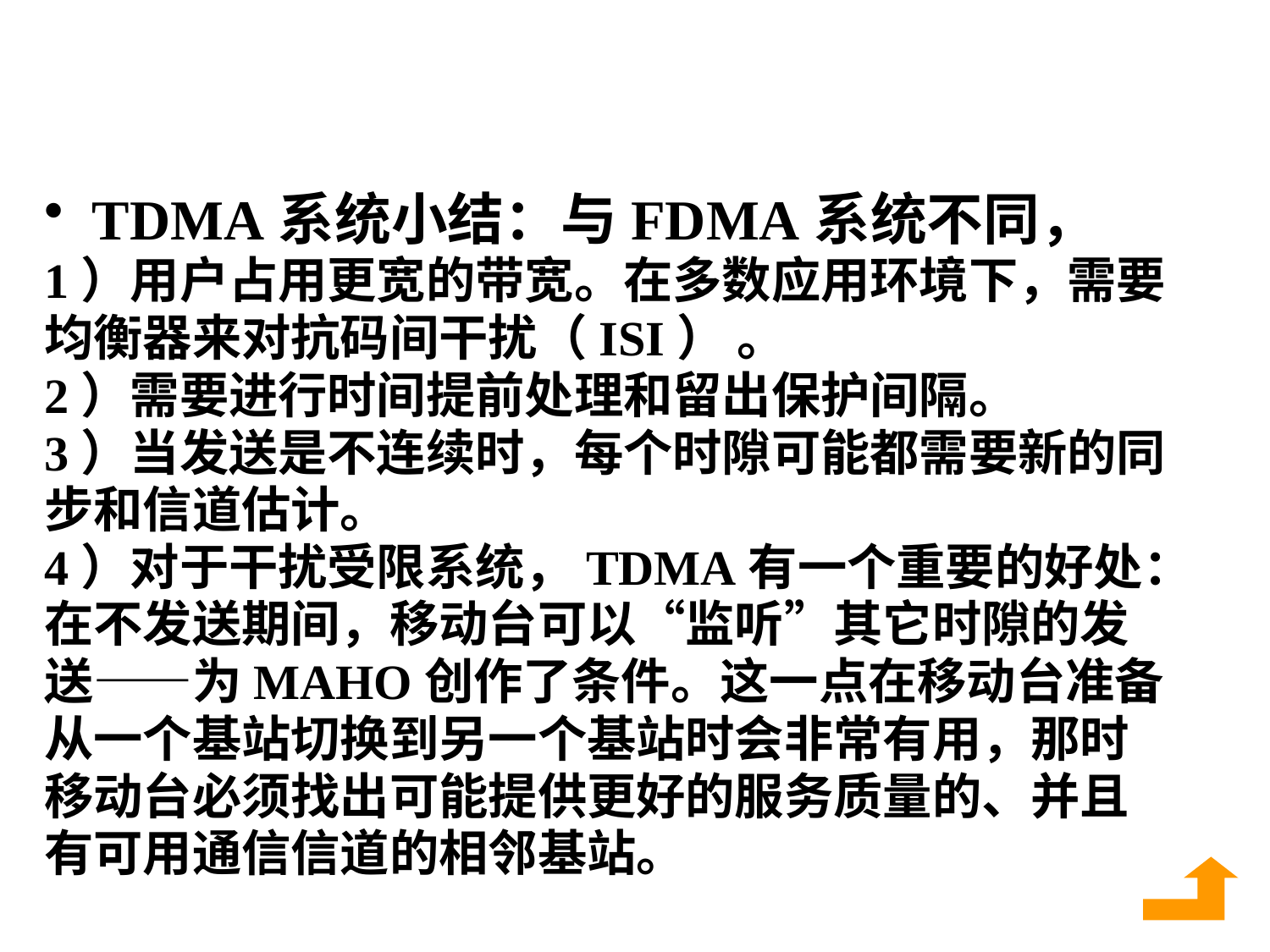

#
TDMA系统小结：与FDMA系统不同，
1）用户占用更宽的带宽。在多数应用环境下，需要
均衡器来对抗码间干扰（ISI） 。
2）需要进行时间提前处理和留出保护间隔。
3）当发送是不连续时，每个时隙可能都需要新的同
步和信道估计。
4）对于干扰受限系统，TDMA有一个重要的好处：
在不发送期间，移动台可以“监听”其它时隙的发
送——为MAHO创作了条件。这一点在移动台准备
从一个基站切换到另一个基站时会非常有用，那时
移动台必须找出可能提供更好的服务质量的、并且
有可用通信信道的相邻基站。